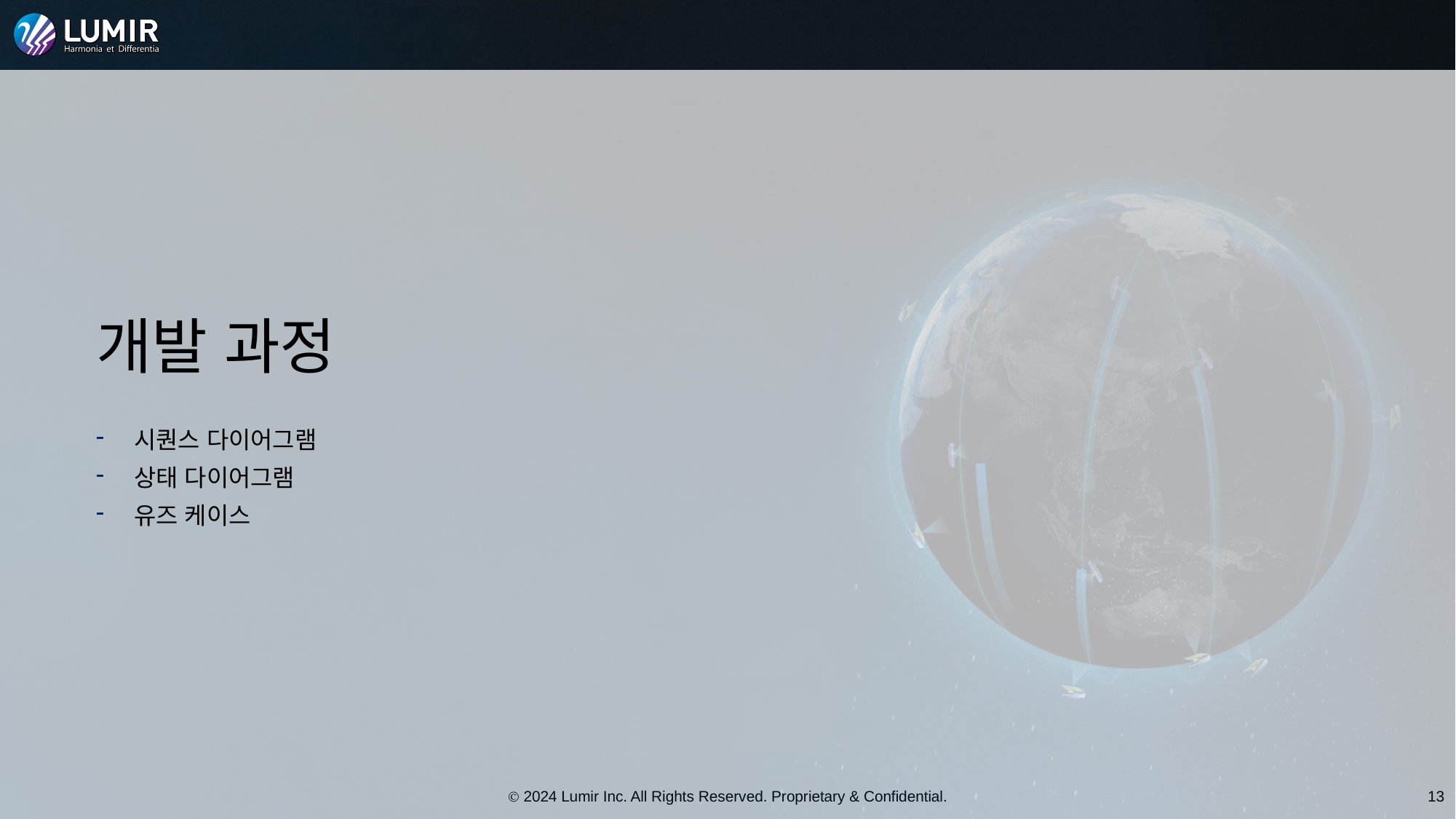

# 개발 과정
시퀀스 다이어그램
상태 다이어그램
유즈 케이스